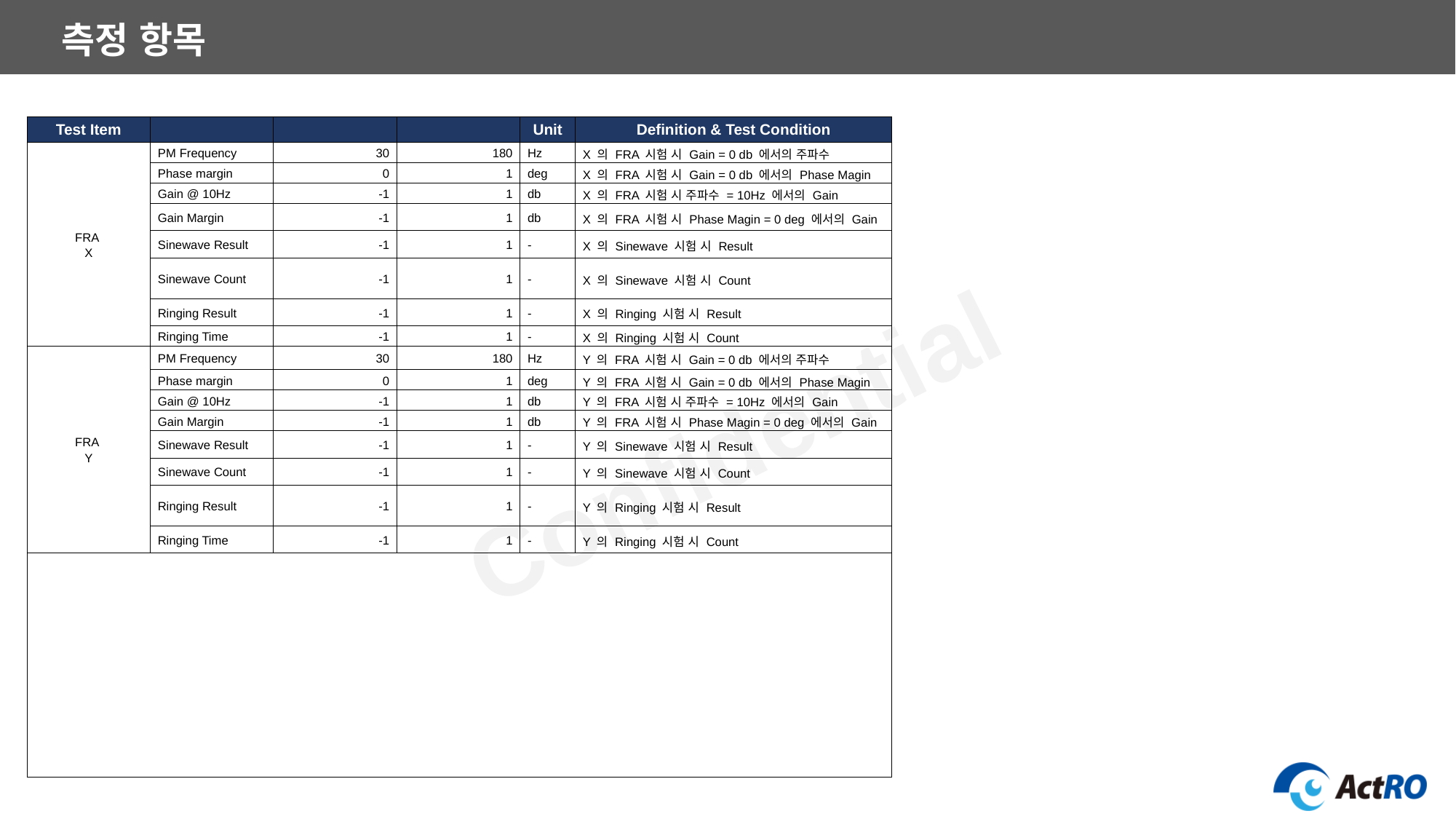

측정 항목
| Test Item |  |  |  | Unit | Definition & Test Condition |
| --- | --- | --- | --- | --- | --- |
| FRA X | PM Frequency | 30 | 180 | Hz | X 의 FRA 시험 시 Gain = 0 db 에서의 주파수 |
|  | Phase margin | 0 | 1 | deg | X 의 FRA 시험 시 Gain = 0 db 에서의 Phase Magin |
|  | Gain @ 10Hz | -1 | 1 | db | X 의 FRA 시험 시 주파수 = 10Hz 에서의 Gain |
|  | Gain Margin | -1 | 1 | db | X 의 FRA 시험 시 Phase Magin = 0 deg 에서의 Gain |
|  | Sinewave Result | -1 | 1 | - | X 의 Sinewave 시험 시 Result |
|  | Sinewave Count | -1 | 1 | - | X 의 Sinewave 시험 시 Count |
|  | Ringing Result | -1 | 1 | - | X 의 Ringing 시험 시 Result |
|  | Ringing Time | -1 | 1 | - | X 의 Ringing 시험 시 Count |
| FRA Y | PM Frequency | 30 | 180 | Hz | Y 의 FRA 시험 시 Gain = 0 db 에서의 주파수 |
|  | Phase margin | 0 | 1 | deg | Y 의 FRA 시험 시 Gain = 0 db 에서의 Phase Magin |
|  | Gain @ 10Hz | -1 | 1 | db | Y 의 FRA 시험 시 주파수 = 10Hz 에서의 Gain |
|  | Gain Margin | -1 | 1 | db | Y 의 FRA 시험 시 Phase Magin = 0 deg 에서의 Gain |
|  | Sinewave Result | -1 | 1 | - | Y 의 Sinewave 시험 시 Result |
|  | Sinewave Count | -1 | 1 | - | Y 의 Sinewave 시험 시 Count |
|  | Ringing Result | -1 | 1 | - | Y 의 Ringing 시험 시 Result |
|  | Ringing Time | -1 | 1 | - | Y 의 Ringing 시험 시 Count |
|  |  |  |  |  |  |